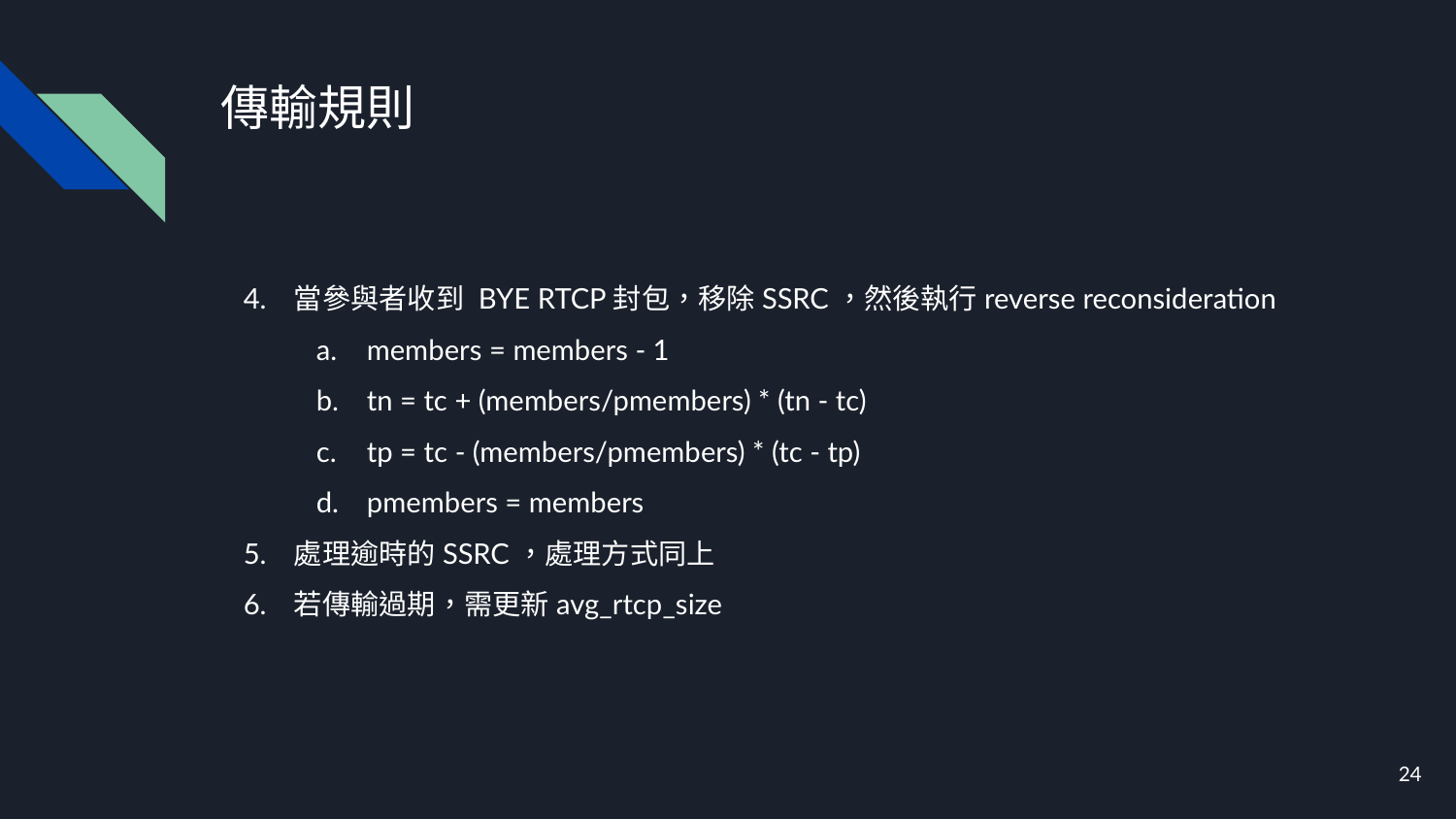

# 傳輸規則

當參與者收到 BYE RTCP封包，移除SSRC，然後執行reverse reconsideration
members = members - 1
tn = tc + (members/pmembers) * (tn - tc)
tp = tc - (members/pmembers) * (tc - tp)
pmembers = members
處理逾時的SSRC，處理方式同上
若傳輸過期，需更新avg_rtcp_size
24